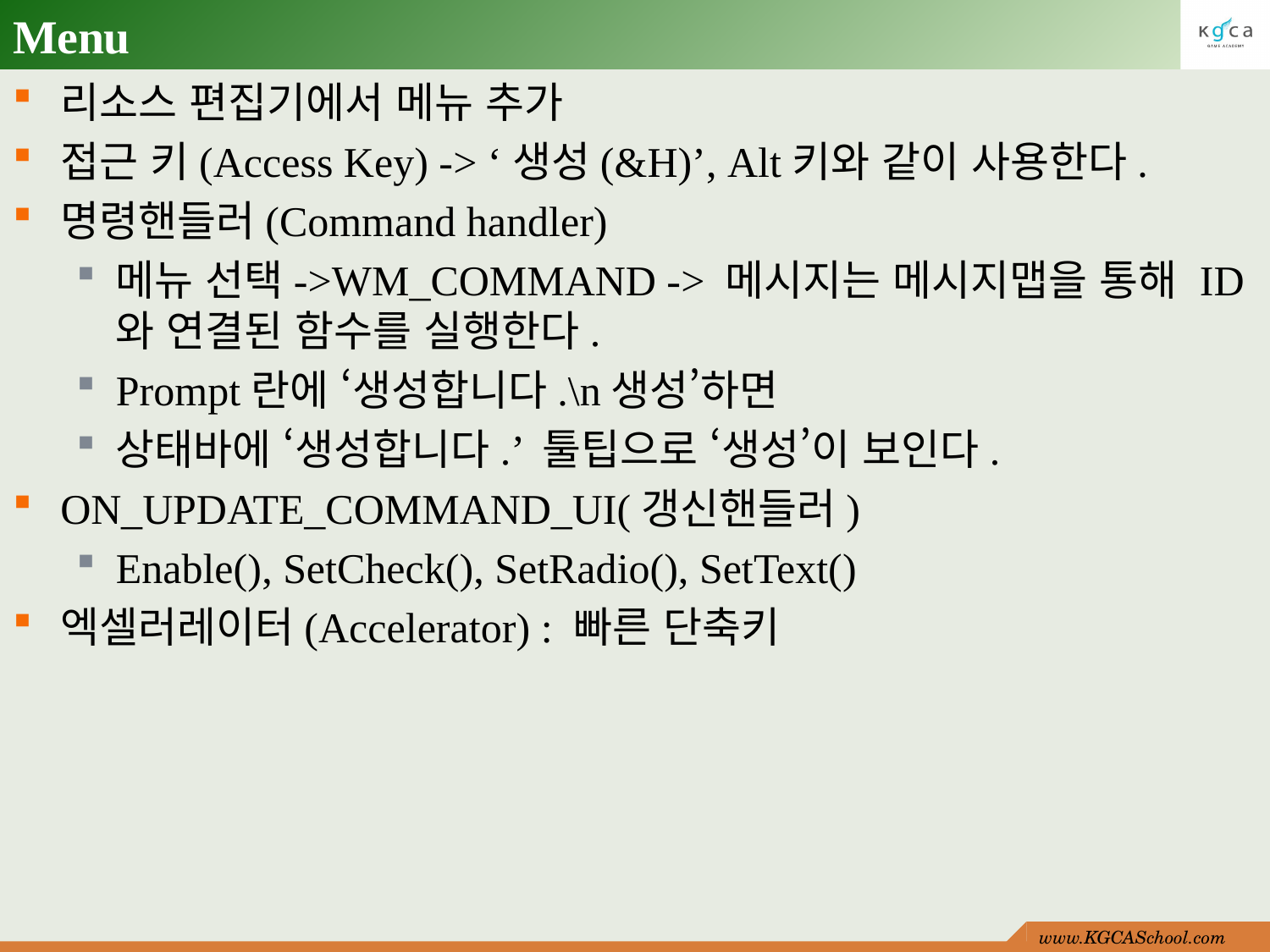

# Menu
리소스 편집기에서 메뉴 추가
접근 키(Access Key) -> ‘생성(&H)’, Alt키와 같이 사용한다.
명령핸들러(Command handler)
메뉴 선택->WM_COMMAND -> 메시지는 메시지맵을 통해 ID와 연결된 함수를 실행한다.
Prompt란에 ‘생성합니다.\n생성’하면
상태바에 ‘생성합니다.’ 툴팁으로 ‘생성’이 보인다.
ON_UPDATE_COMMAND_UI(갱신핸들러)
Enable(), SetCheck(), SetRadio(), SetText()
엑셀러레이터(Accelerator) : 빠른 단축키